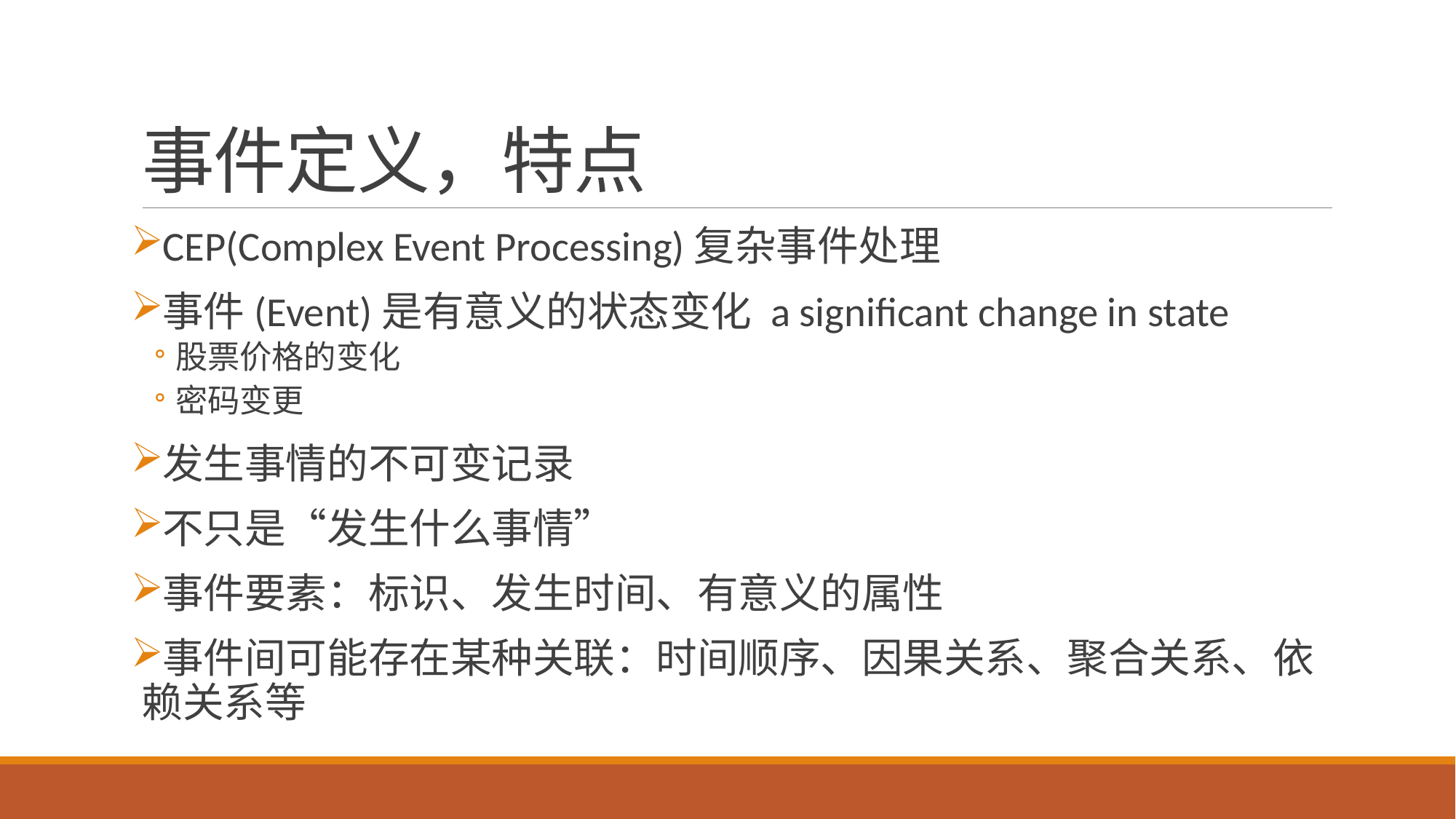

# 事件定义，特点
CEP(Complex Event Processing)复杂事件处理
事件(Event)是有意义的状态变化 a significant change in state
股票价格的变化
密码变更
发生事情的不可变记录
不只是“发生什么事情”
事件要素：标识、发生时间、有意义的属性
事件间可能存在某种关联：时间顺序、因果关系、聚合关系、依赖关系等